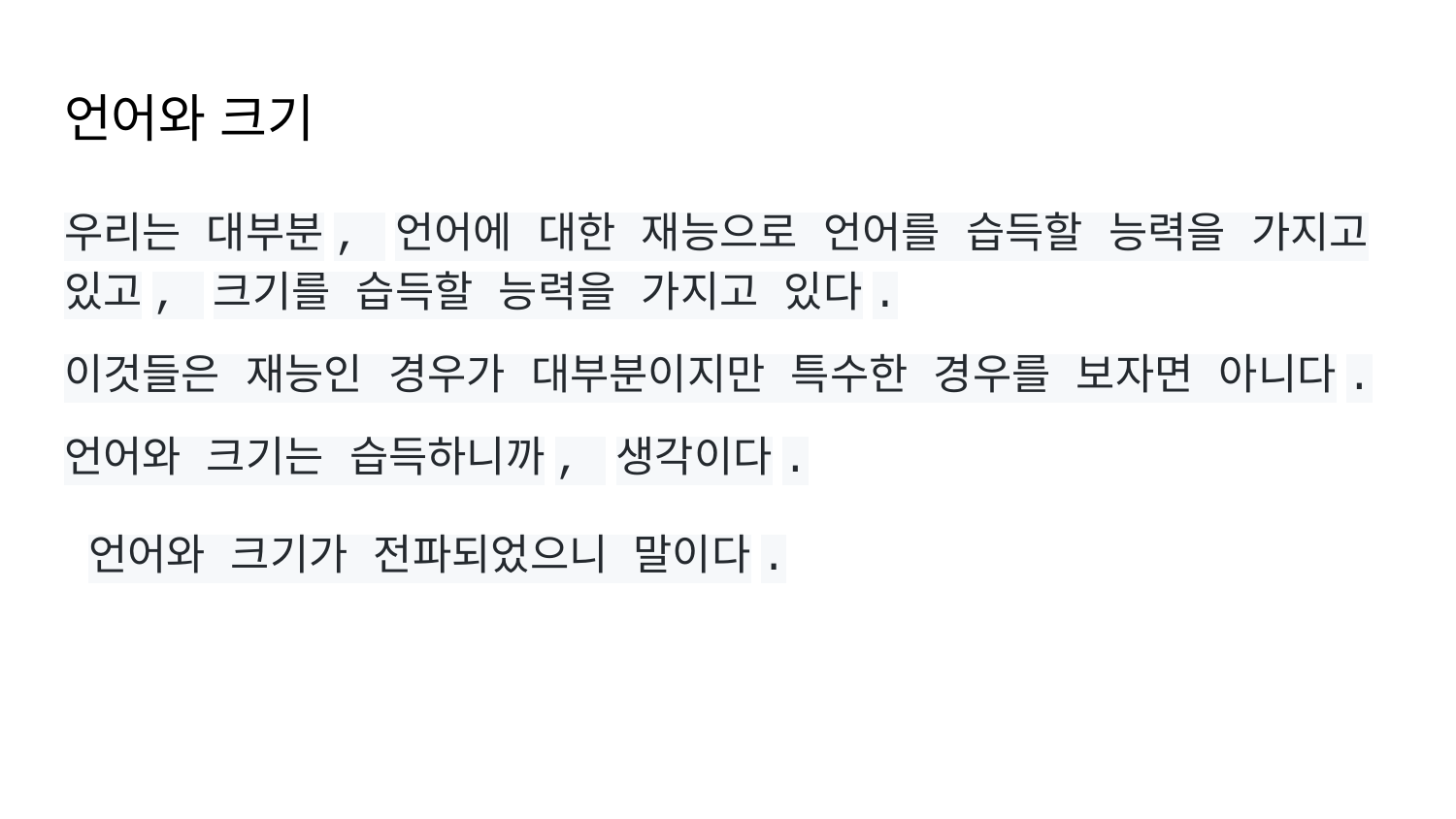

# 언어와 크기
우리는 대부분, 언어에 대한 재능으로 언어를 습득할 능력을 가지고 있고, 크기를 습득할 능력을 가지고 있다.
이것들은 재능인 경우가 대부분이지만 특수한 경우를 보자면 아니다.
언어와 크기는 습득하니까, 생각이다.
언어와 크기가 전파되었으니 말이다.